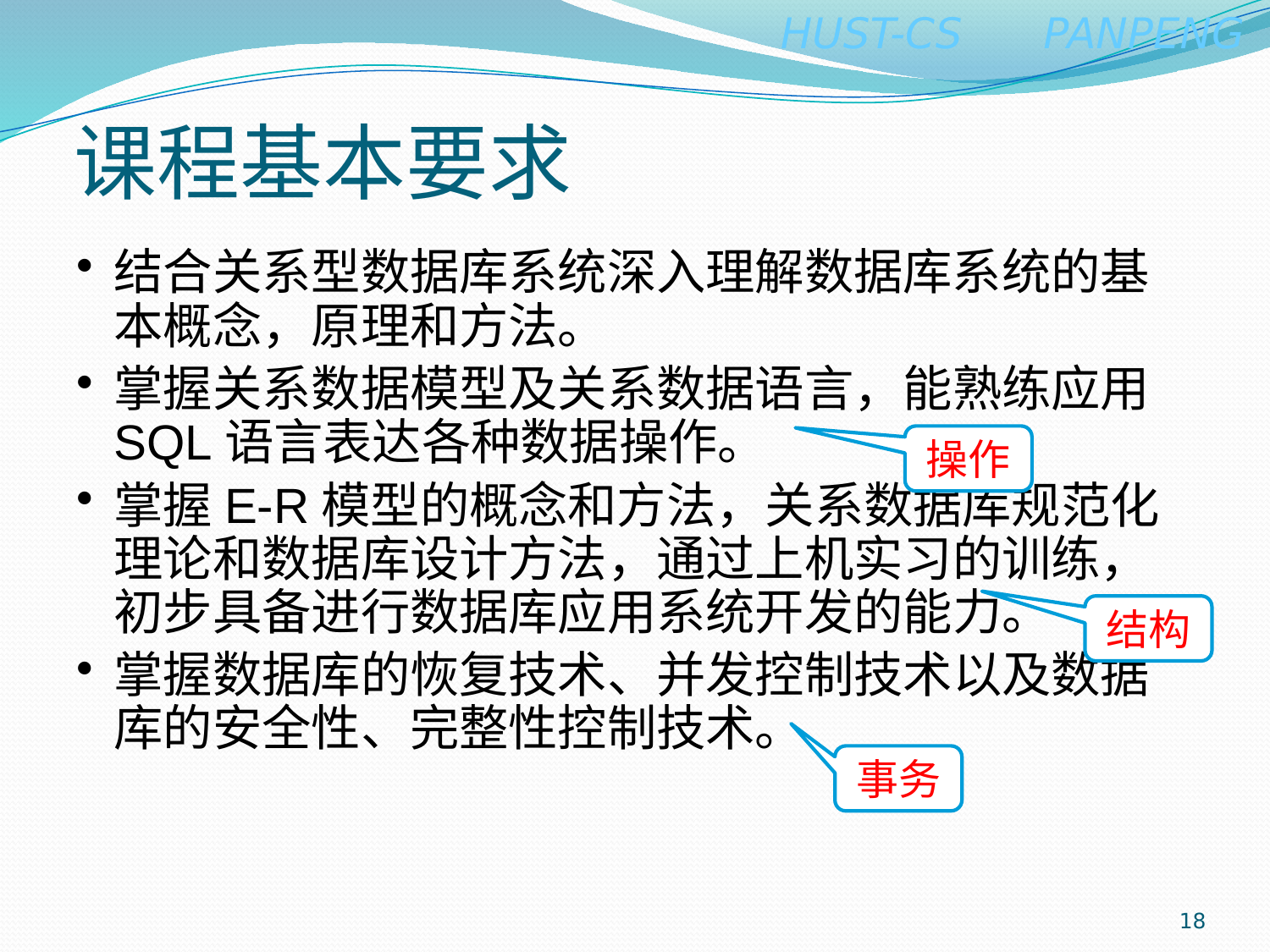

# 课程基本要求
结合关系型数据库系统深入理解数据库系统的基本概念，原理和方法。
掌握关系数据模型及关系数据语言，能熟练应用SQL语言表达各种数据操作。
掌握E-R模型的概念和方法，关系数据库规范化理论和数据库设计方法，通过上机实习的训练，初步具备进行数据库应用系统开发的能力。
掌握数据库的恢复技术、并发控制技术以及数据库的安全性、完整性控制技术。
操作
结构
事务
18